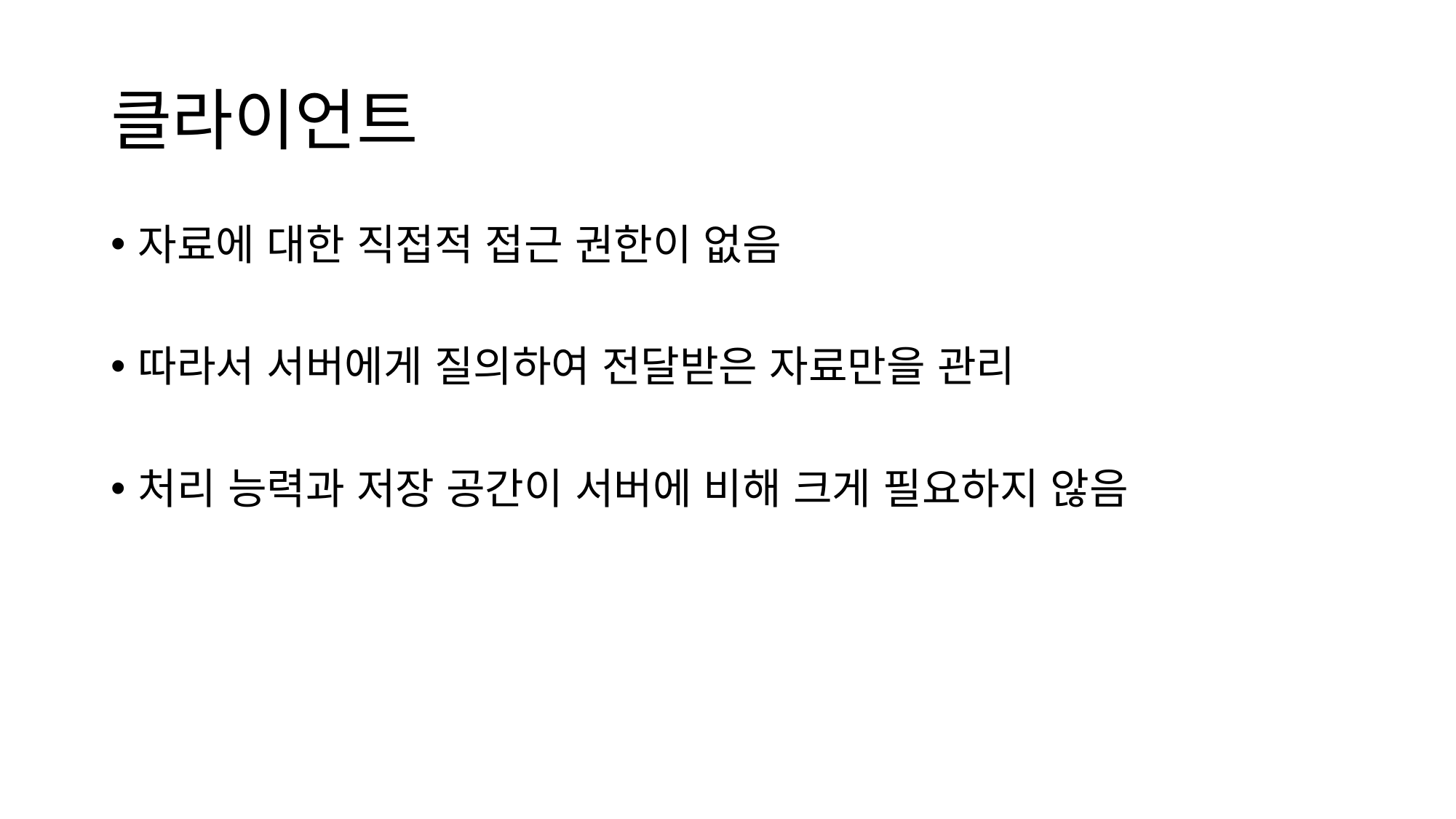

# 클라이언트
자료에 대한 직접적 접근 권한이 없음

따라서 서버에게 질의하여 전달받은 자료만을 관리

처리 능력과 저장 공간이 서버에 비해 크게 필요하지 않음